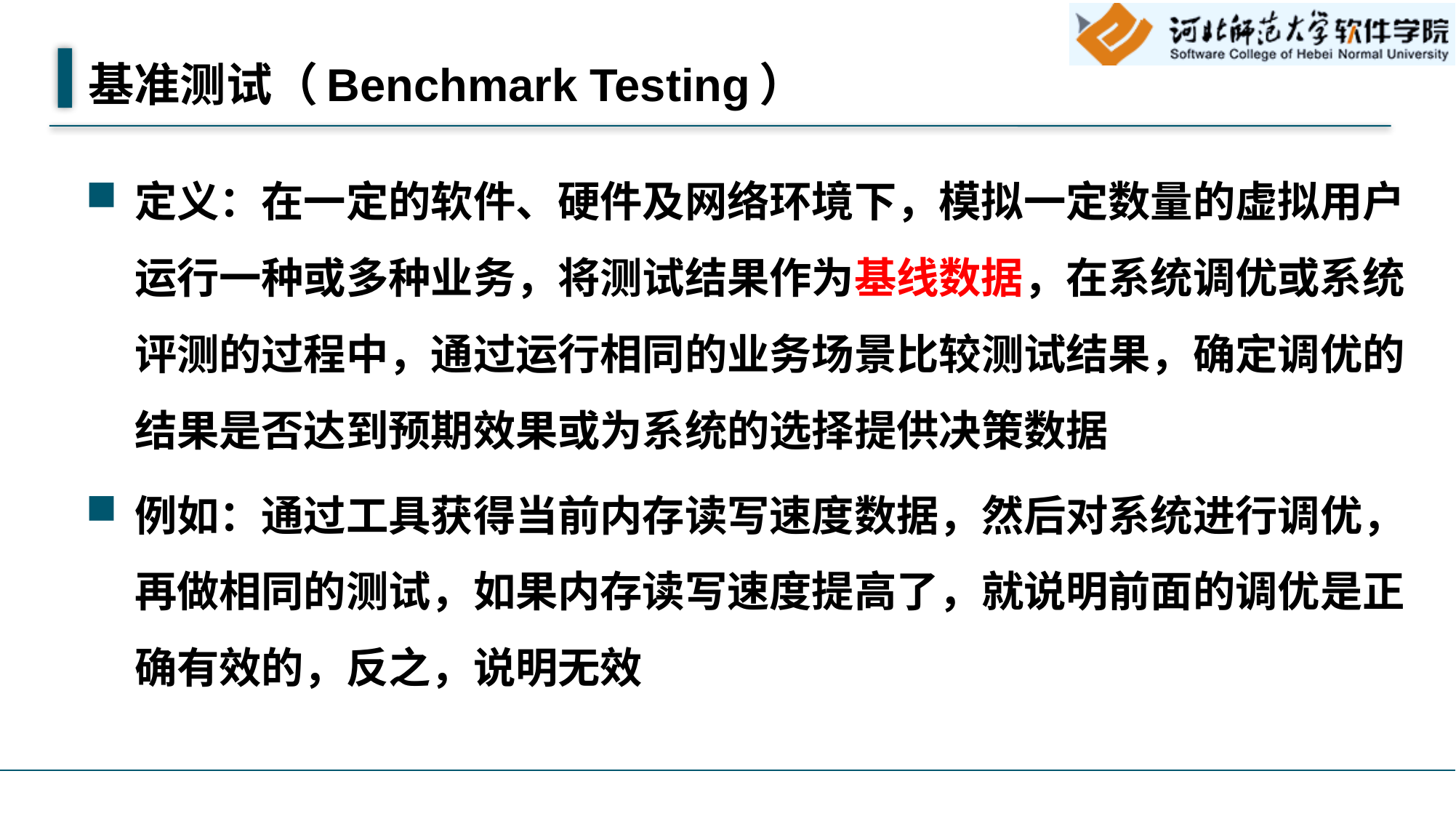

# 基准测试（Benchmark Testing）
定义：在一定的软件、硬件及网络环境下，模拟一定数量的虚拟用户运行一种或多种业务，将测试结果作为基线数据，在系统调优或系统评测的过程中，通过运行相同的业务场景比较测试结果，确定调优的结果是否达到预期效果或为系统的选择提供决策数据
例如：通过工具获得当前内存读写速度数据，然后对系统进行调优，再做相同的测试，如果内存读写速度提高了，就说明前面的调优是正确有效的，反之，说明无效